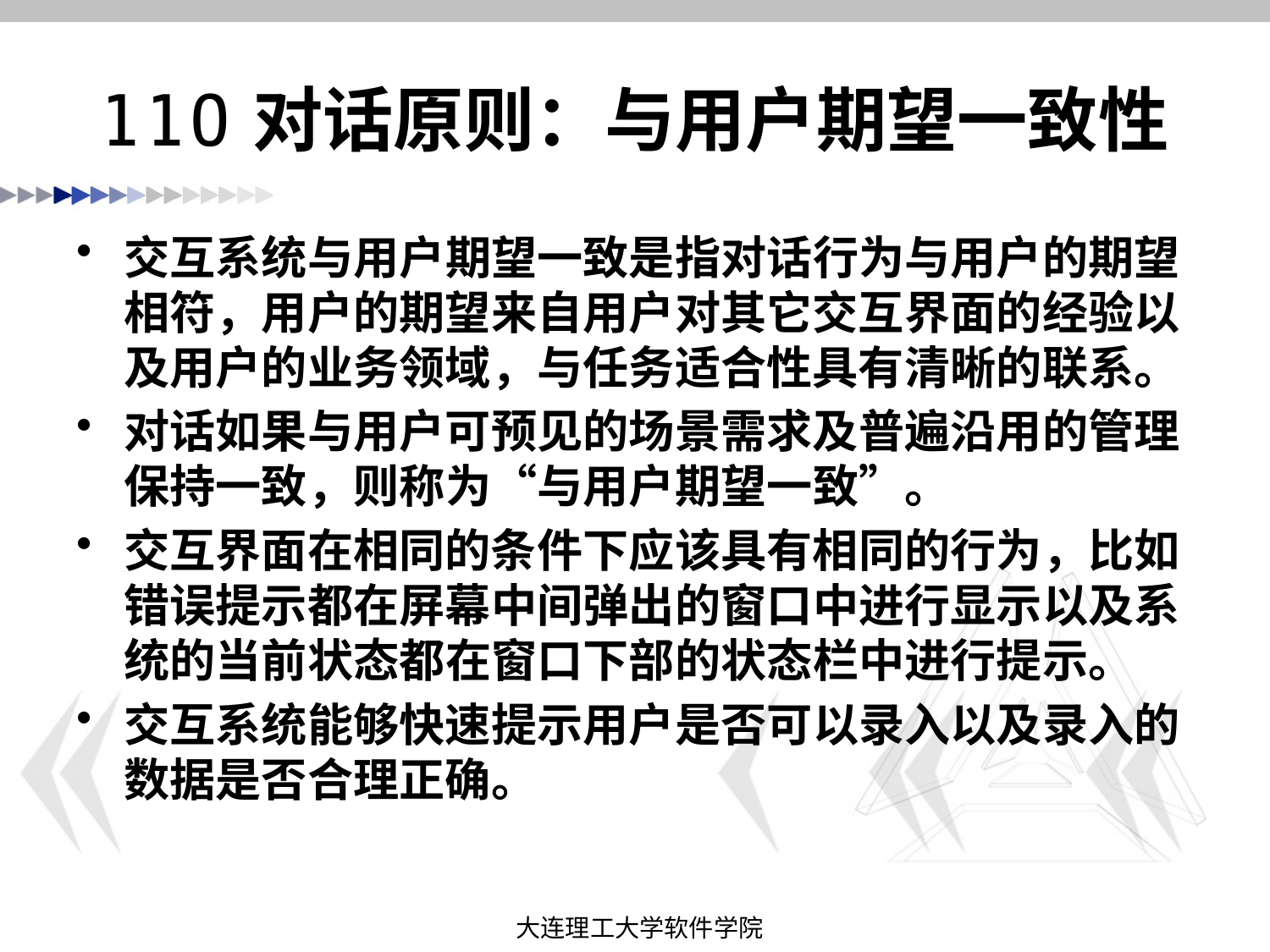

# 110对话原则：与用户期望一致性
交互系统与用户期望一致是指对话行为与用户的期望相符，用户的期望来自用户对其它交互界面的经验以及用户的业务领域，与任务适合性具有清晰的联系。
对话如果与用户可预见的场景需求及普遍沿用的管理保持一致，则称为“与用户期望一致”。
交互界面在相同的条件下应该具有相同的行为，比如错误提示都在屏幕中间弹出的窗口中进行显示以及系统的当前状态都在窗口下部的状态栏中进行提示。
交互系统能够快速提示用户是否可以录入以及录入的数据是否合理正确。

大连理工大学软件学院
13